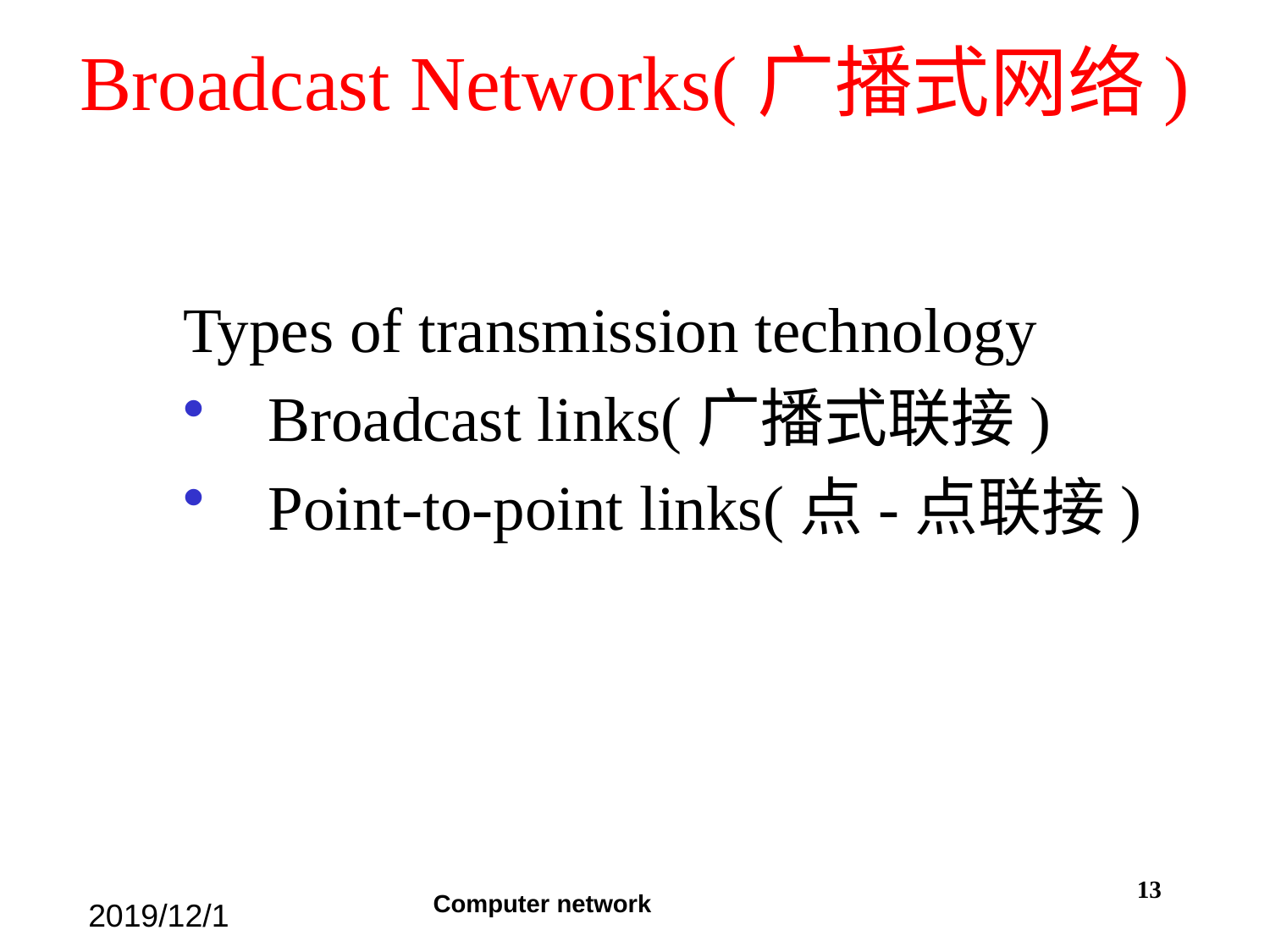

# Broadcast Networks(广播式网络)
Types of transmission technology
Broadcast links(广播式联接)
Point-to-point links(点-点联接)
13
Computer network
2019/12/1